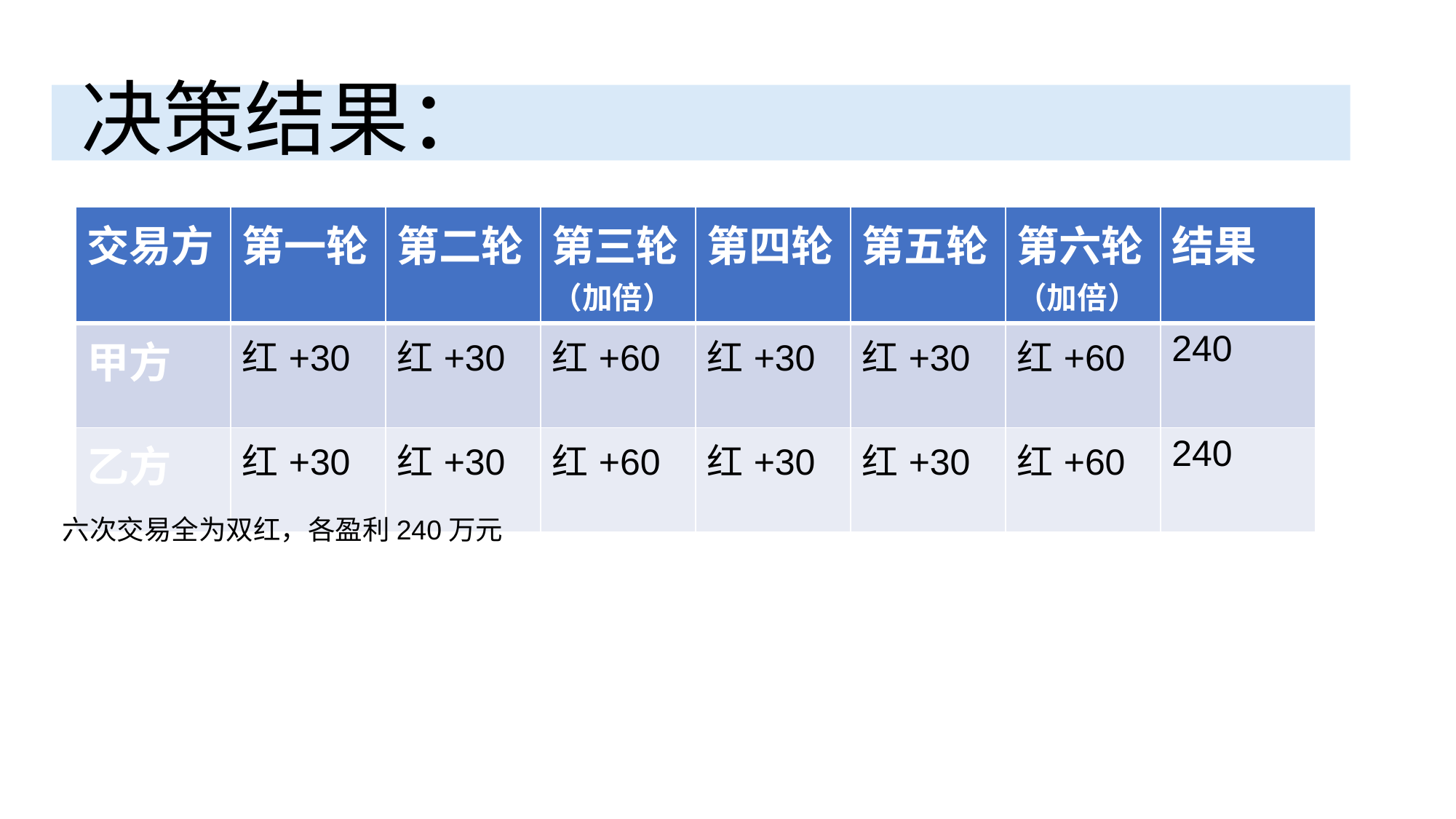

# 决策结果：

| 交易方 | 第一轮 | 第二轮 | 第三轮（加倍） | 第四轮 | 第五轮 | 第六轮 （加倍） | 结果 |
| --- | --- | --- | --- | --- | --- | --- | --- |
| 甲方 | 红+30 | 红+30 | 红+60 | 红+30 | 红+30 | 红+60 | 240 |
| 乙方 | 红+30 | 红+30 | 红+60 | 红+30 | 红+30 | 红+60 | 240 |
六次交易全为双红，各盈利240万元